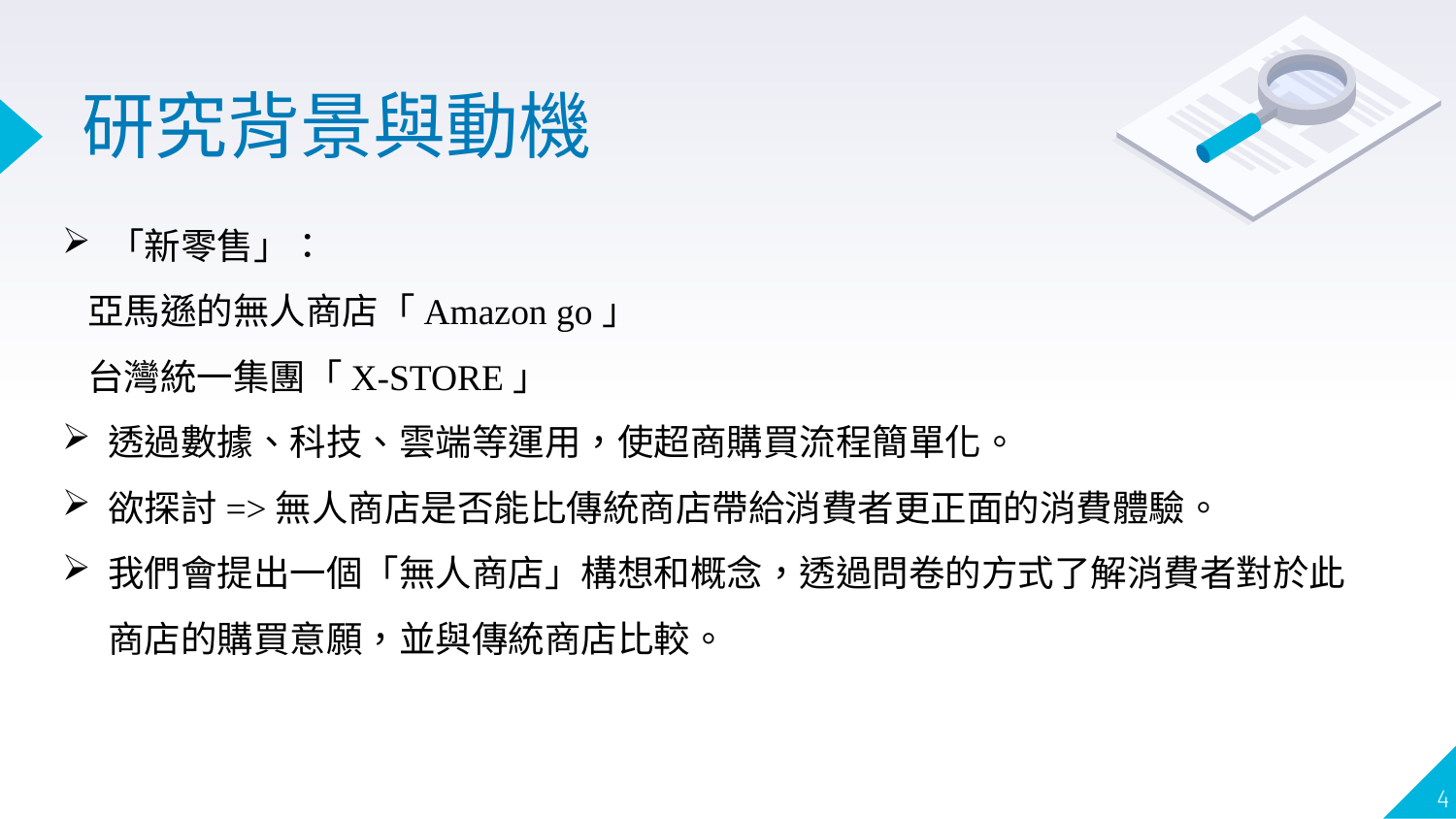

# 研究背景與動機
「新零售」：
  亞馬遜的無人商店「Amazon go」
  台灣統一集團「X-STORE」
透過數據、科技、雲端等運用，使超商購買流程簡單化。
欲探討=>無人商店是否能比傳統商店帶給消費者更正面的消費體驗。
我們會提出一個「無人商店」構想和概念，透過問卷的方式了解消費者對於此商店的購買意願，並與傳統商店比較。
4